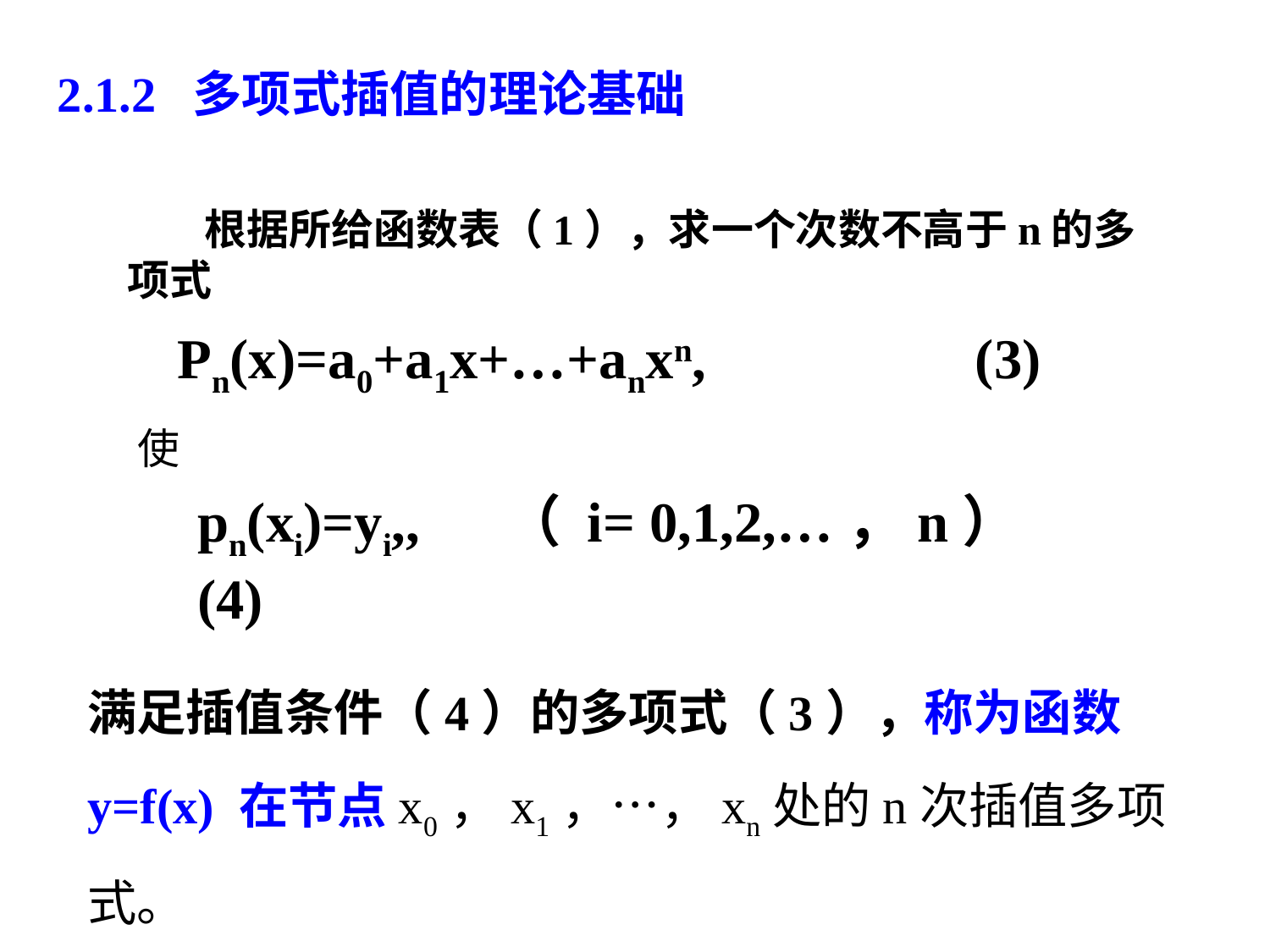

2.1.2  多项式插值的理论基础
       根据所给函数表（1），求一个次数不高于n的多项式
Pn(x)=a0+a1x+…+anxn,                   (3)
使
pn(xi)=yi,,     （ i= 0,1,2,…，n）   (4)
满足插值条件（4）的多项式（3），称为函数y=f(x) 在节点x0，x1，…，xn处的n次插值多项式。